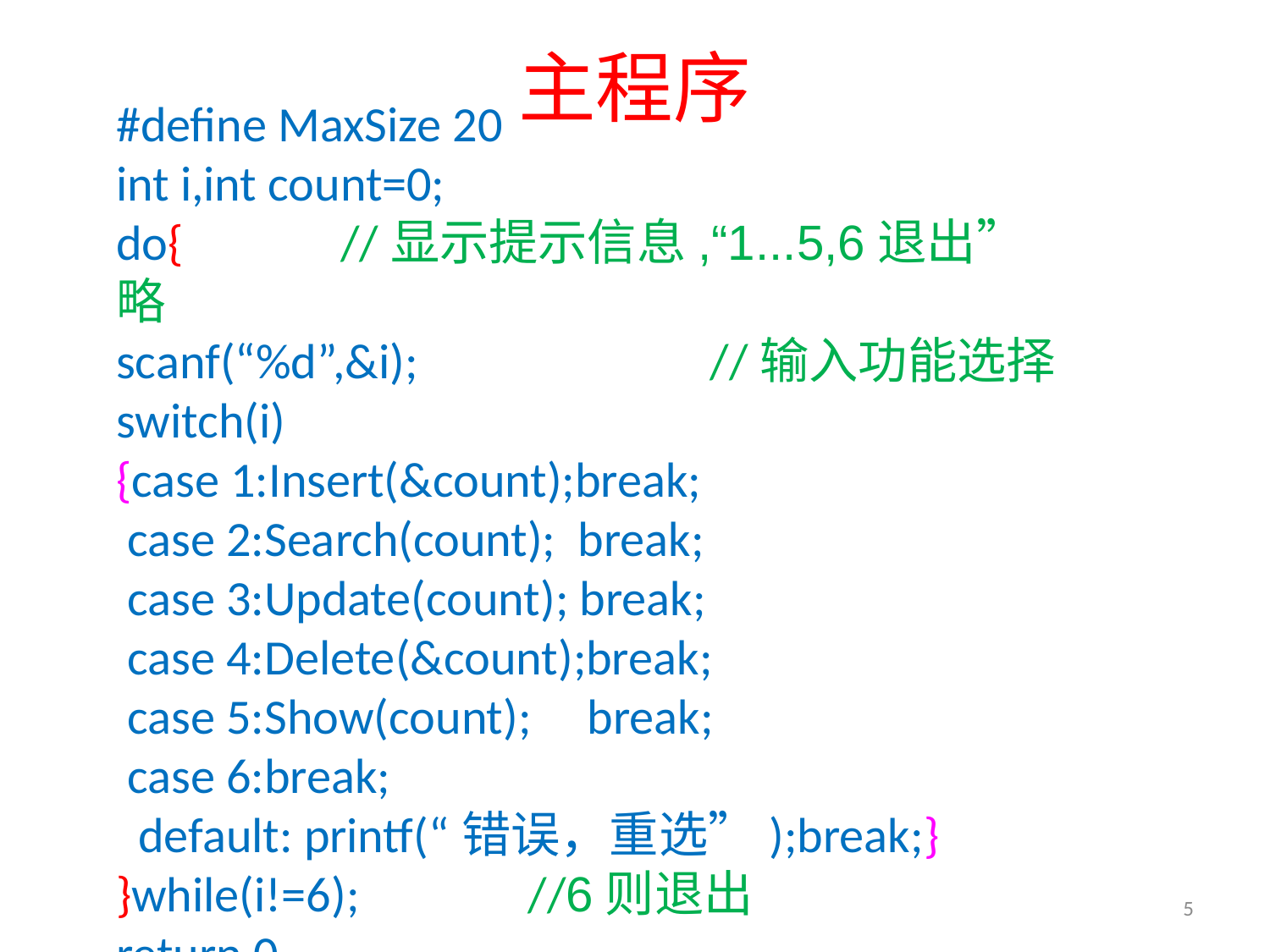

# 主程序
#define MaxSize 20
int i,int count=0;
do{              //显示提示信息,“1...5,6退出”略
scanf(“%d”,&i);                          //输入功能选择
switch(i)
{case 1:Insert(&count);break;
 case 2:Search(count);  break;
 case 3:Update(count); break;
 case 4:Delete(&count);break;
 case 5:Show(count);     break;
 case 6:break;
  default: printf(“错误，重选”);break;}
}while(i!=6);               //6则退出
return 0
5